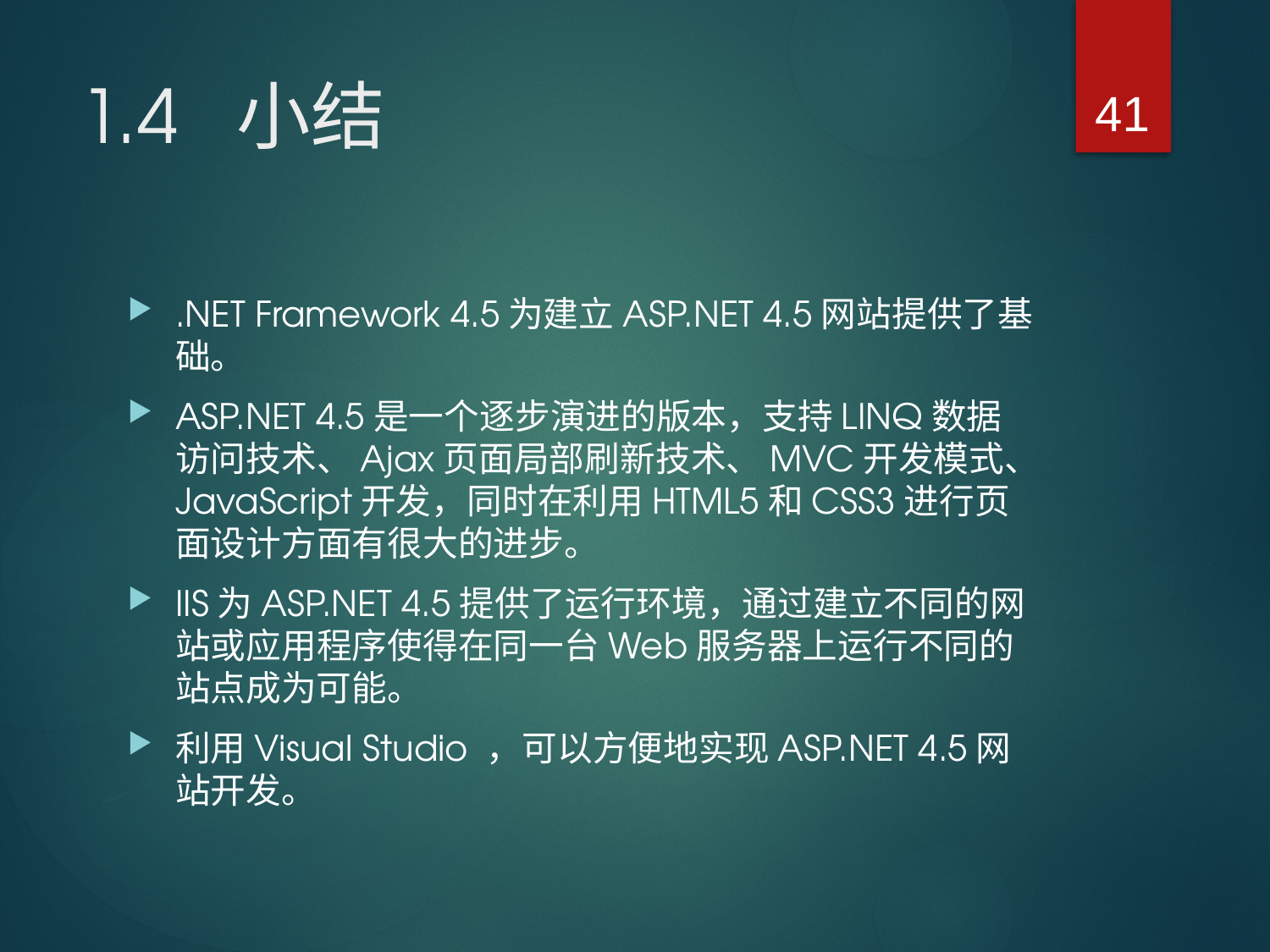

41
# 1.4  小结
.NET Framework 4.5为建立ASP.NET 4.5网站提供了基础。
ASP.NET 4.5是一个逐步演进的版本，支持LINQ数据访问技术、Ajax页面局部刷新技术、MVC开发模式、JavaScript开发，同时在利用HTML5和CSS3进行页面设计方面有很大的进步。
IIS为ASP.NET 4.5提供了运行环境，通过建立不同的网站或应用程序使得在同一台Web服务器上运行不同的站点成为可能。
利用Visual Studio ，可以方便地实现ASP.NET 4.5网站开发。